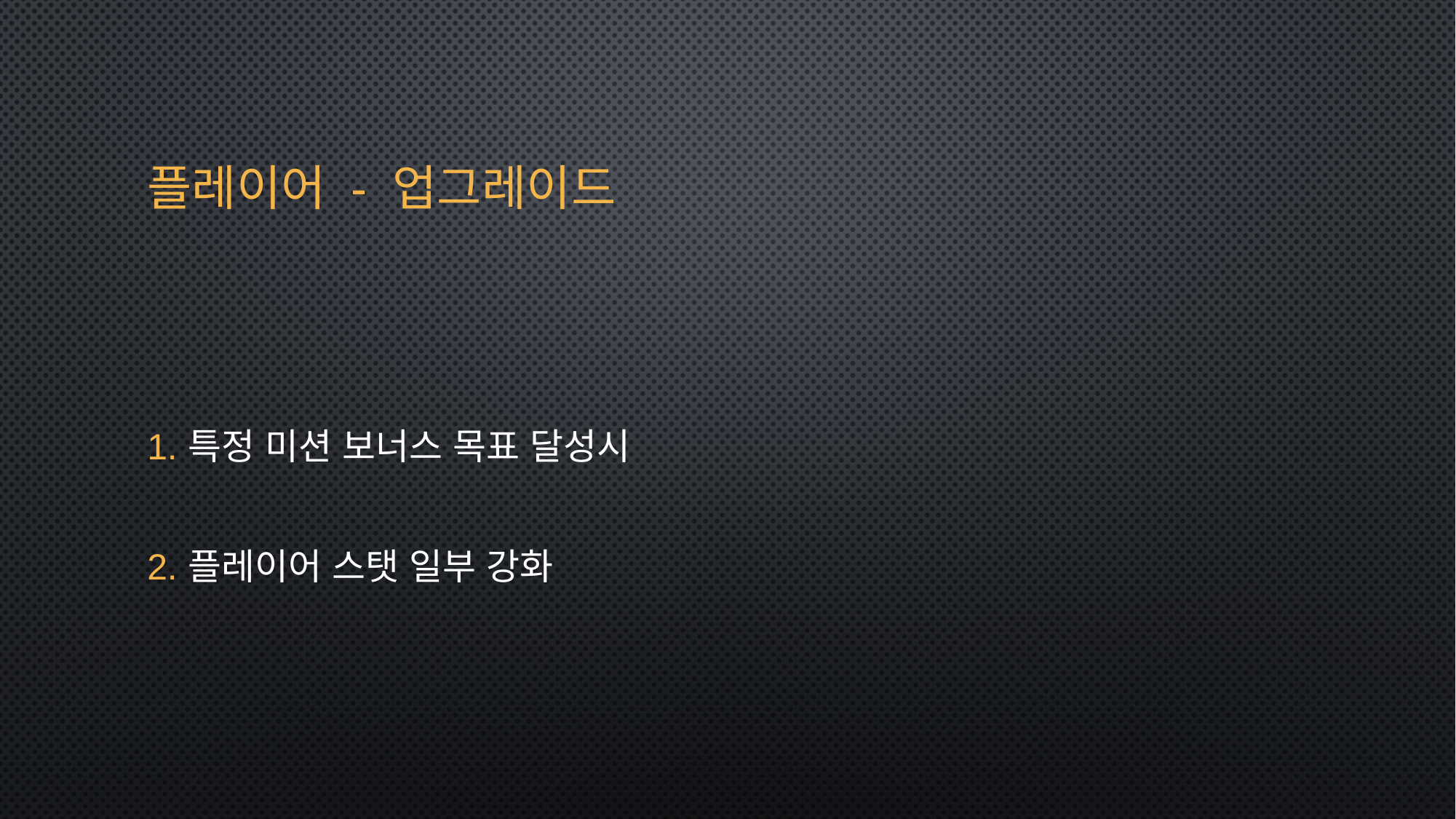

# 플레이어 - 업그레이드
특정 미션 보너스 목표 달성시

플레이어 스탯 일부 강화